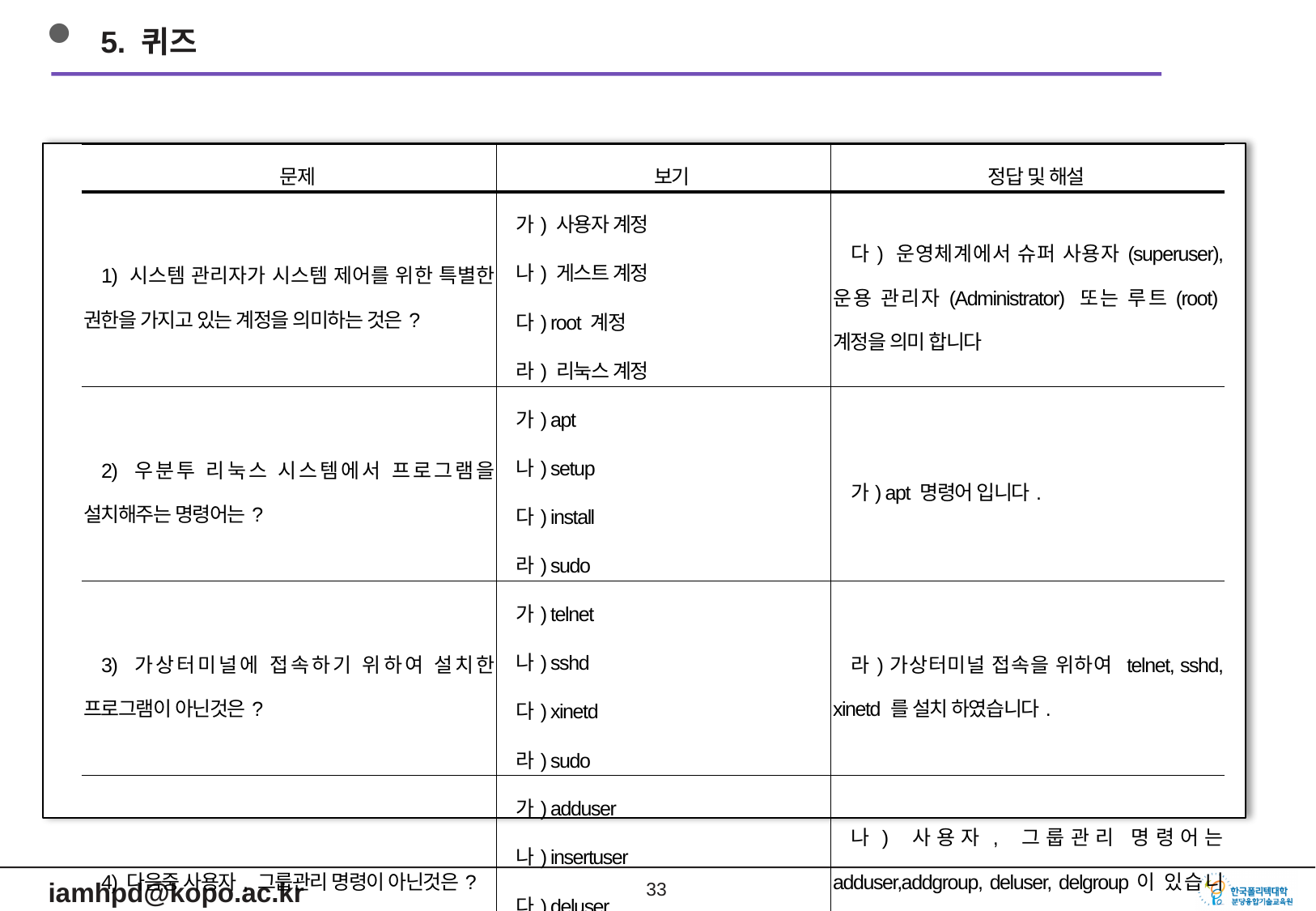

5. 퀴즈

| 문제 | 보기 | 정답 및 해설 |
| --- | --- | --- |
| 1) 시스템 관리자가 시스템 제어를 위한 특별한 권한을 가지고 있는 계정을 의미하는 것은? | 가) 사용자 계정 나) 게스트 계정 다) root 계정 라) 리눅스 계정 | 다) 운영체계에서 슈퍼 사용자(superuser), 운용 관리자(Administrator) 또는 루트(root)계정을 의미 합니다 |
| 2) 우분투 리눅스 시스템에서 프로그램을 설치해주는 명령어는? | 가) apt 나) setup 다) install 라) sudo | 가) apt 명령어 입니다. |
| 3) 가상터미널에 접속하기 위하여 설치한 프로그램이 아닌것은? | 가) telnet 나) sshd 다) xinetd 라) sudo | 라)가상터미널 접속을 위하여 telnet, sshd, xinetd 를 설치 하였습니다. |
| 4) 다음중 사용자, 그룹관리 명령이 아닌것은? | 가) adduser 나) insertuser 다) deluser 라) addgroup | 나) 사용자, 그룹관리 명령어는 adduser,addgroup, deluser, delgroup이 있습니다. |
33